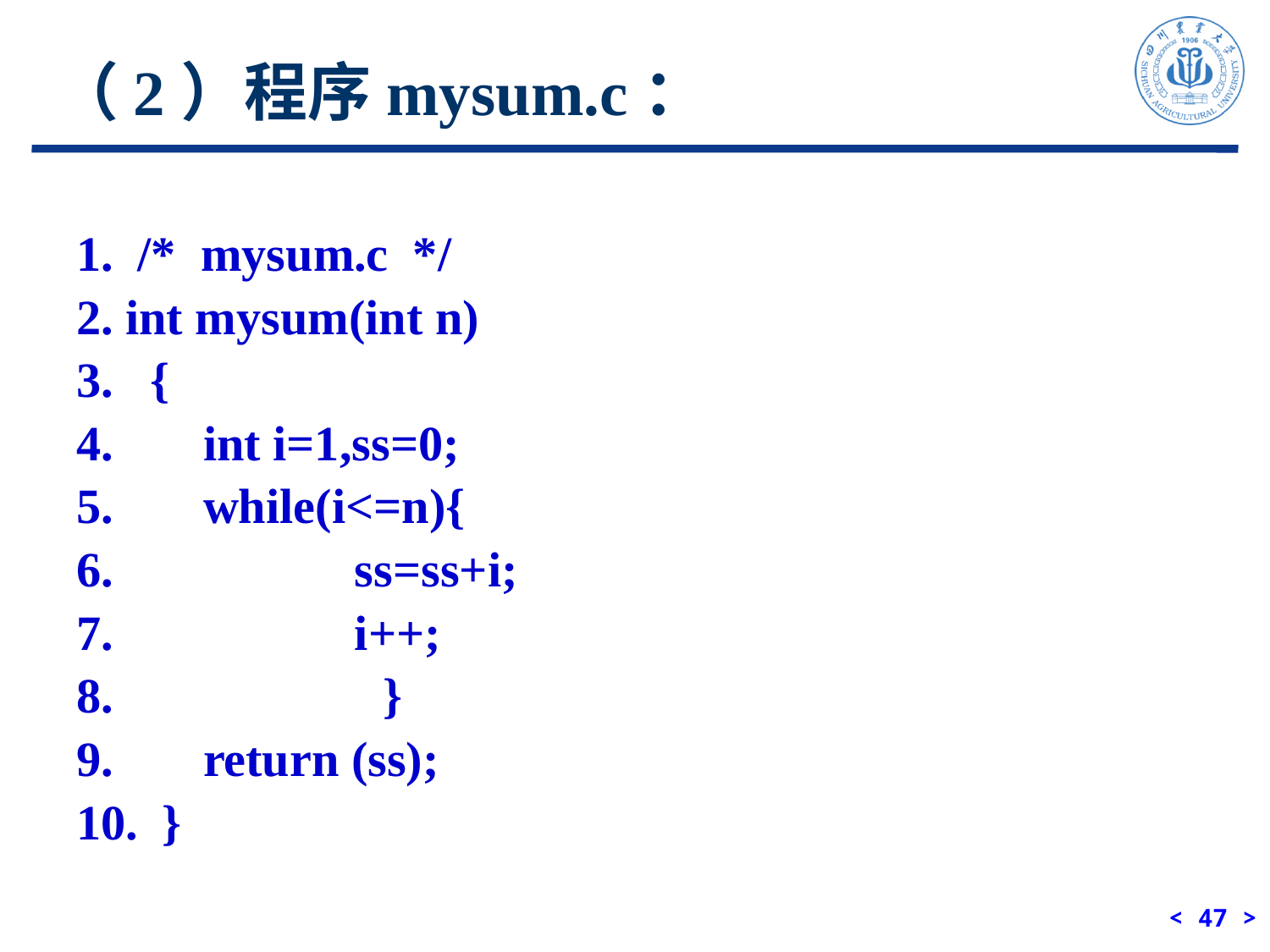

# （2）程序mysum.c：
1.  /*  mysum.c  */
2. int mysum(int n)
3.   {
4.   	int i=1,ss=0;
5.   	while(i<=n){
6.   		  ss=ss+i;
7.   	  	  i++;
8.　　　　　}
9.   	return (ss);
10.  }